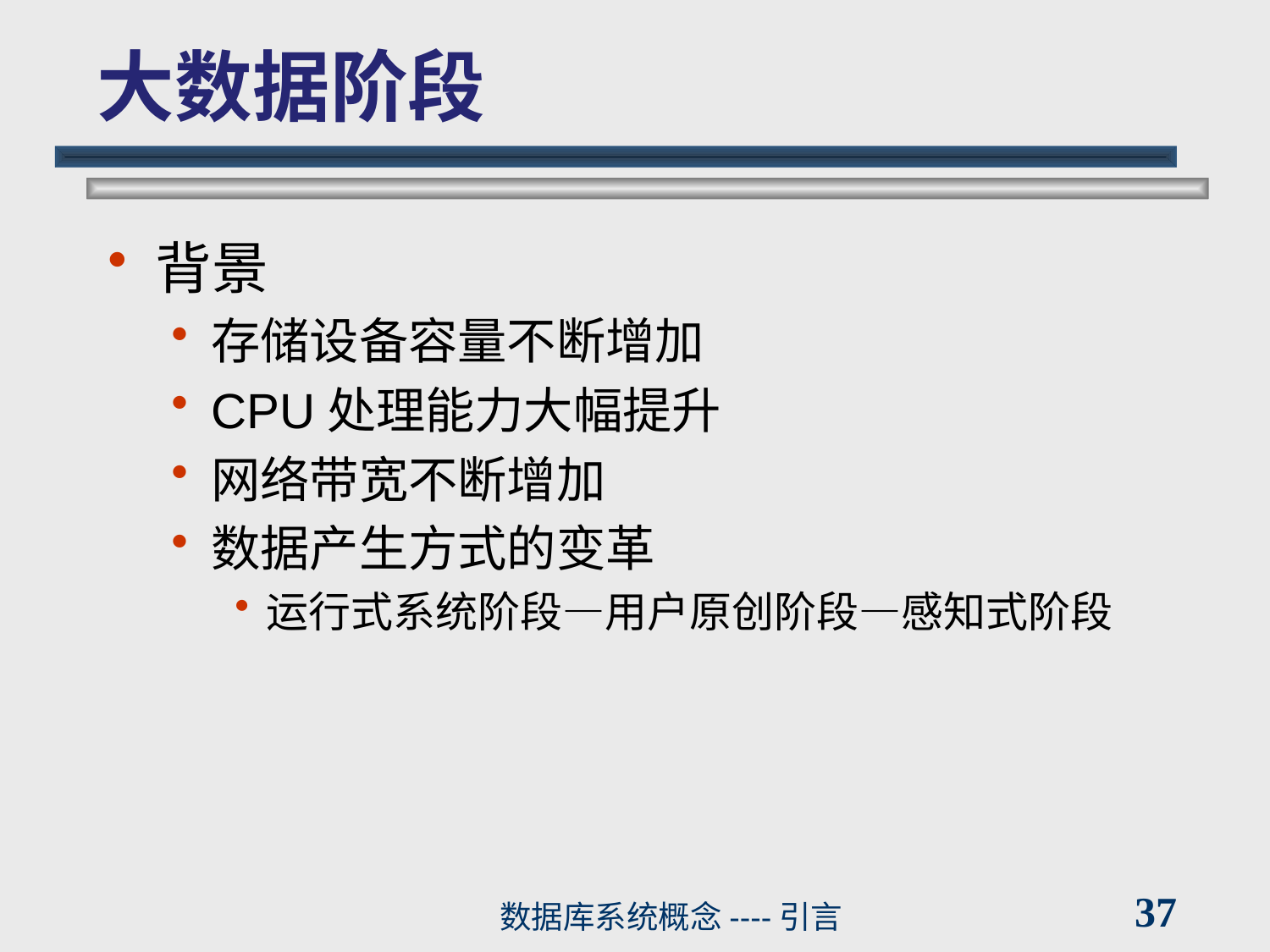

# 大数据阶段
背景
存储设备容量不断增加
CPU处理能力大幅提升
网络带宽不断增加
数据产生方式的变革
运行式系统阶段—用户原创阶段—感知式阶段
37
数据库系统概念----引言